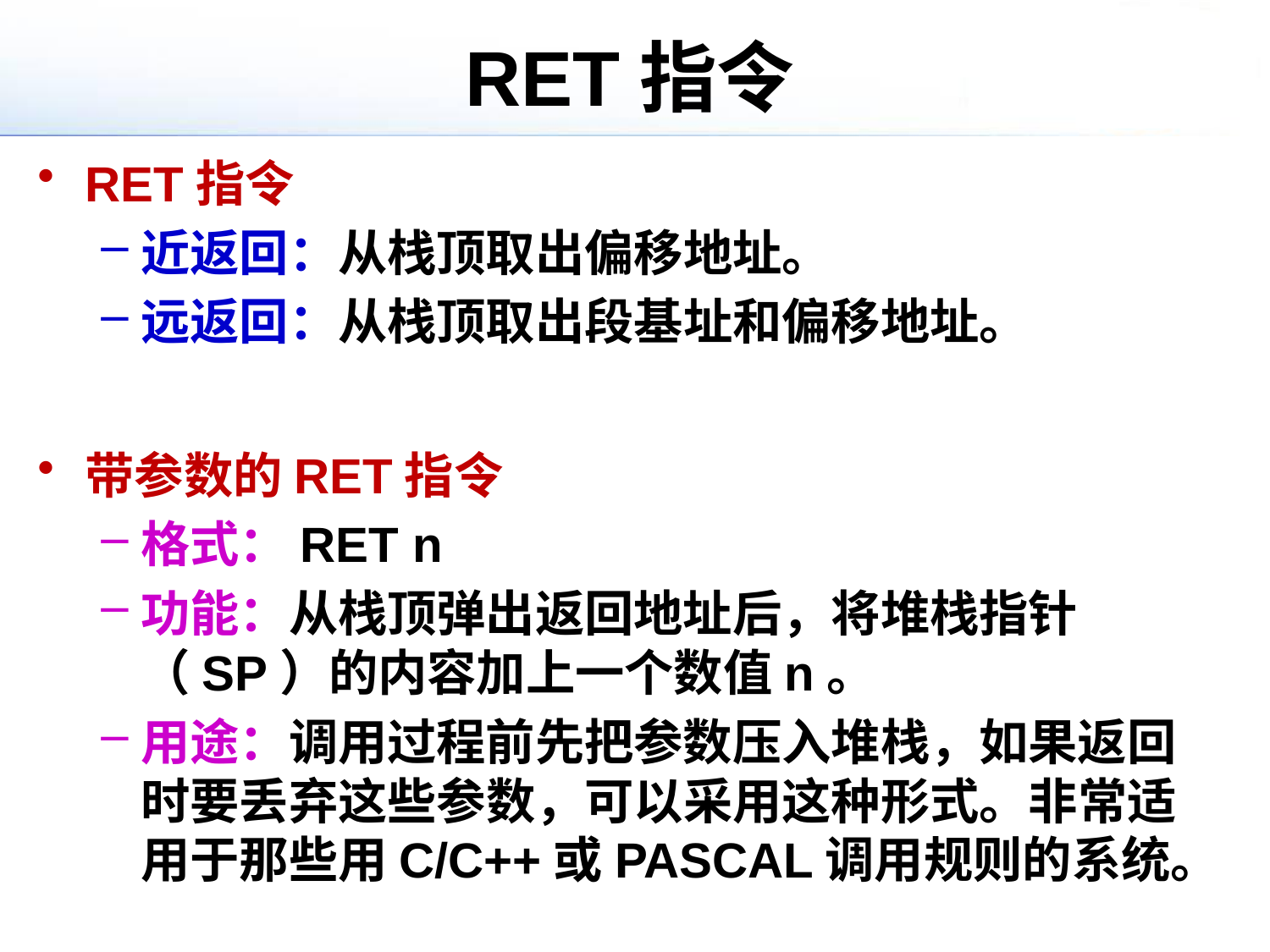

# RET指令
RET指令
近返回：从栈顶取出偏移地址。
远返回：从栈顶取出段基址和偏移地址。

带参数的RET指令
格式：RET n
功能：从栈顶弹出返回地址后，将堆栈指针（SP）的内容加上一个数值n。
用途：调用过程前先把参数压入堆栈，如果返回时要丢弃这些参数，可以采用这种形式。非常适用于那些用C/C++或PASCAL调用规则的系统。